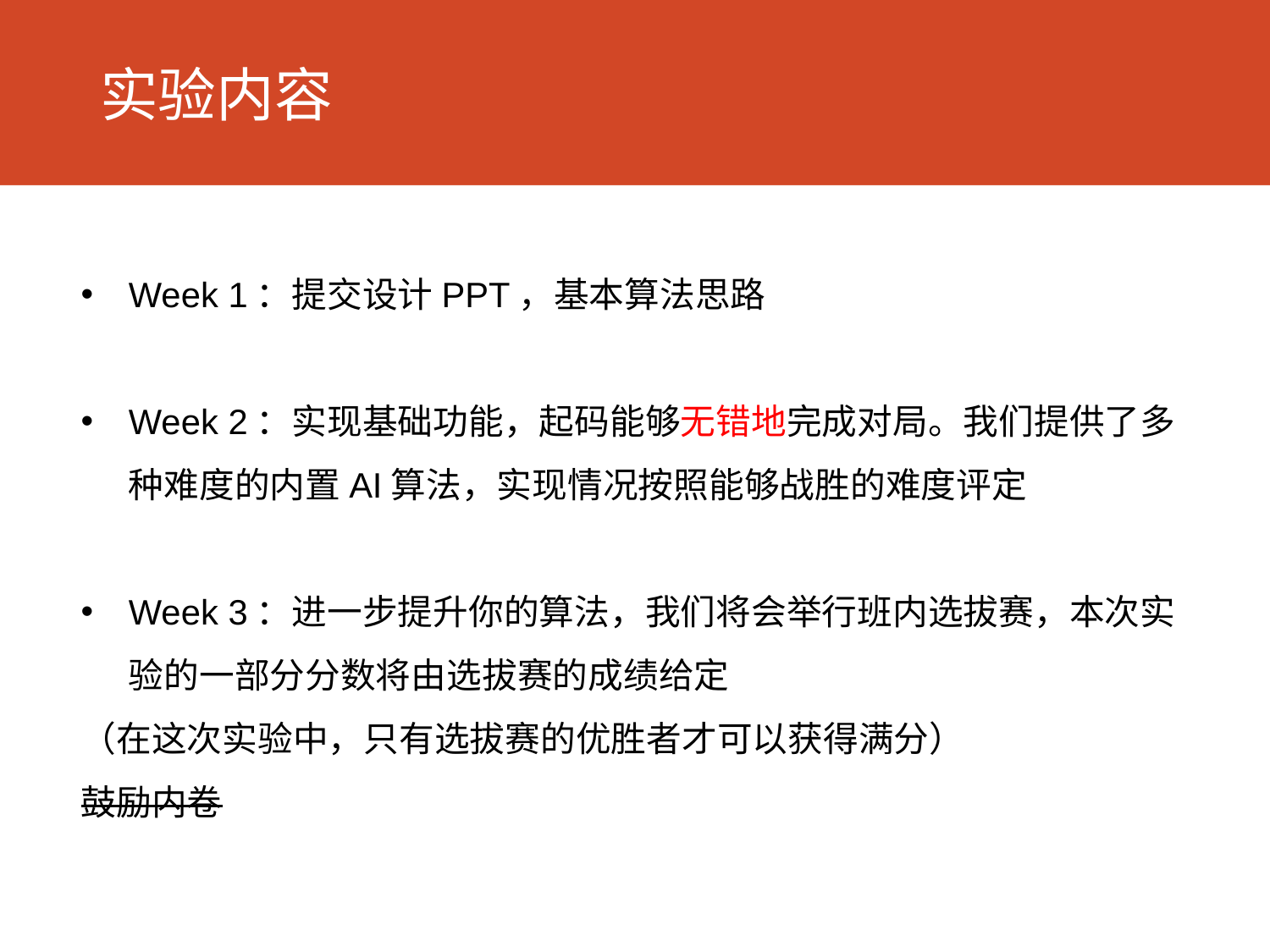

实验内容
Week 1：提交设计PPT，基本算法思路

Week 2：实现基础功能，起码能够无错地完成对局。我们提供了多种难度的内置AI算法，实现情况按照能够战胜的难度评定

Week 3：进一步提升你的算法，我们将会举行班内选拔赛，本次实验的一部分分数将由选拔赛的成绩给定
（在这次实验中，只有选拔赛的优胜者才可以获得满分）
鼓励内卷